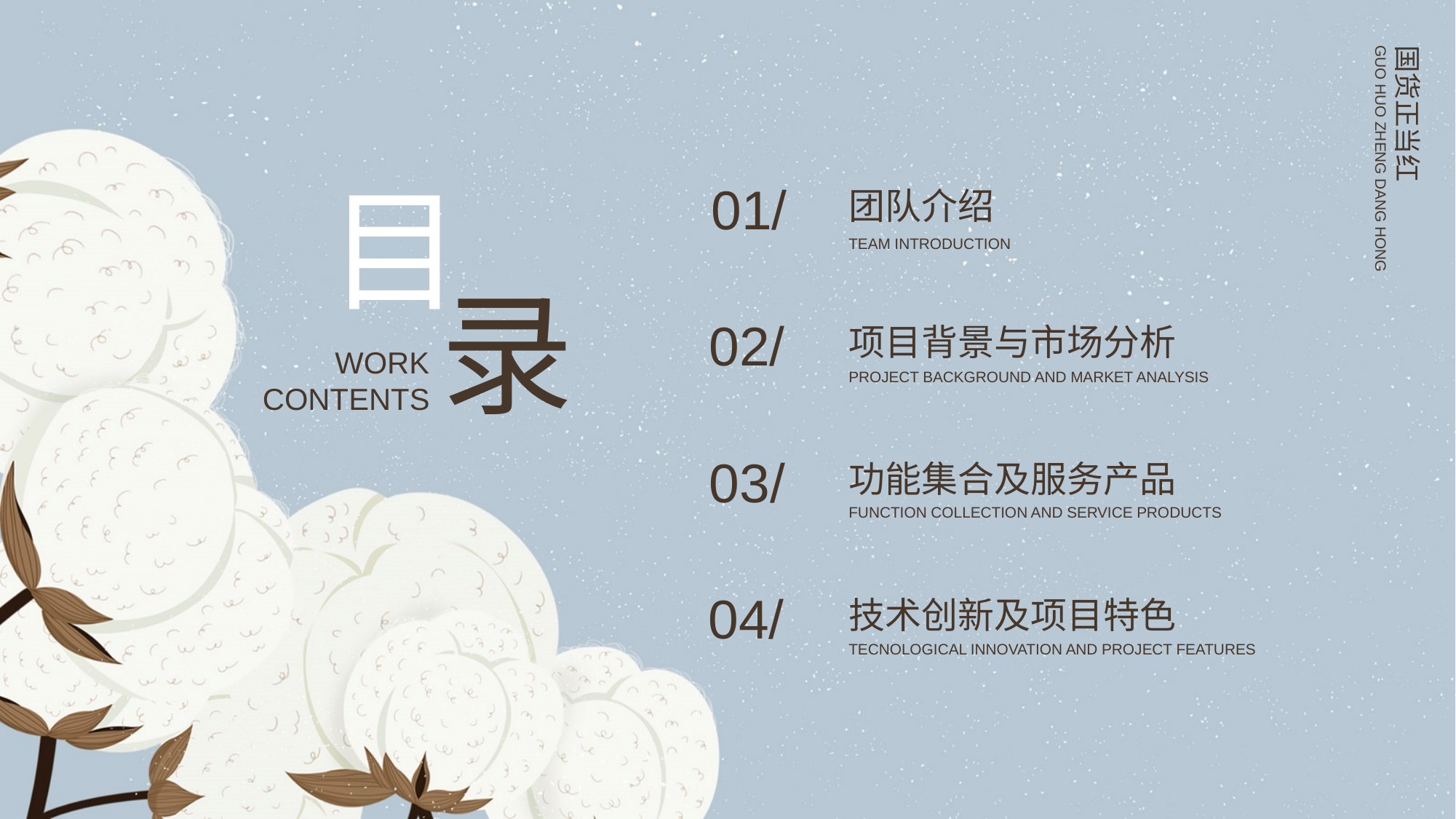

GUO HUO ZHENG DANG HONG
国货正当红
目
录
WORK
CONTENTS
01/
团队介绍
TEAM INTRODUCTION
02/
项目背景与市场分析
PROJECT BACKGROUND AND MARKET ANALYSIS
03/
功能集合及服务产品
FUNCTION COLLECTION AND SERVICE PRODUCTS
04/
技术创新及项目特色
TECNOLOGICAL INNOVATION AND PROJECT FEATURES